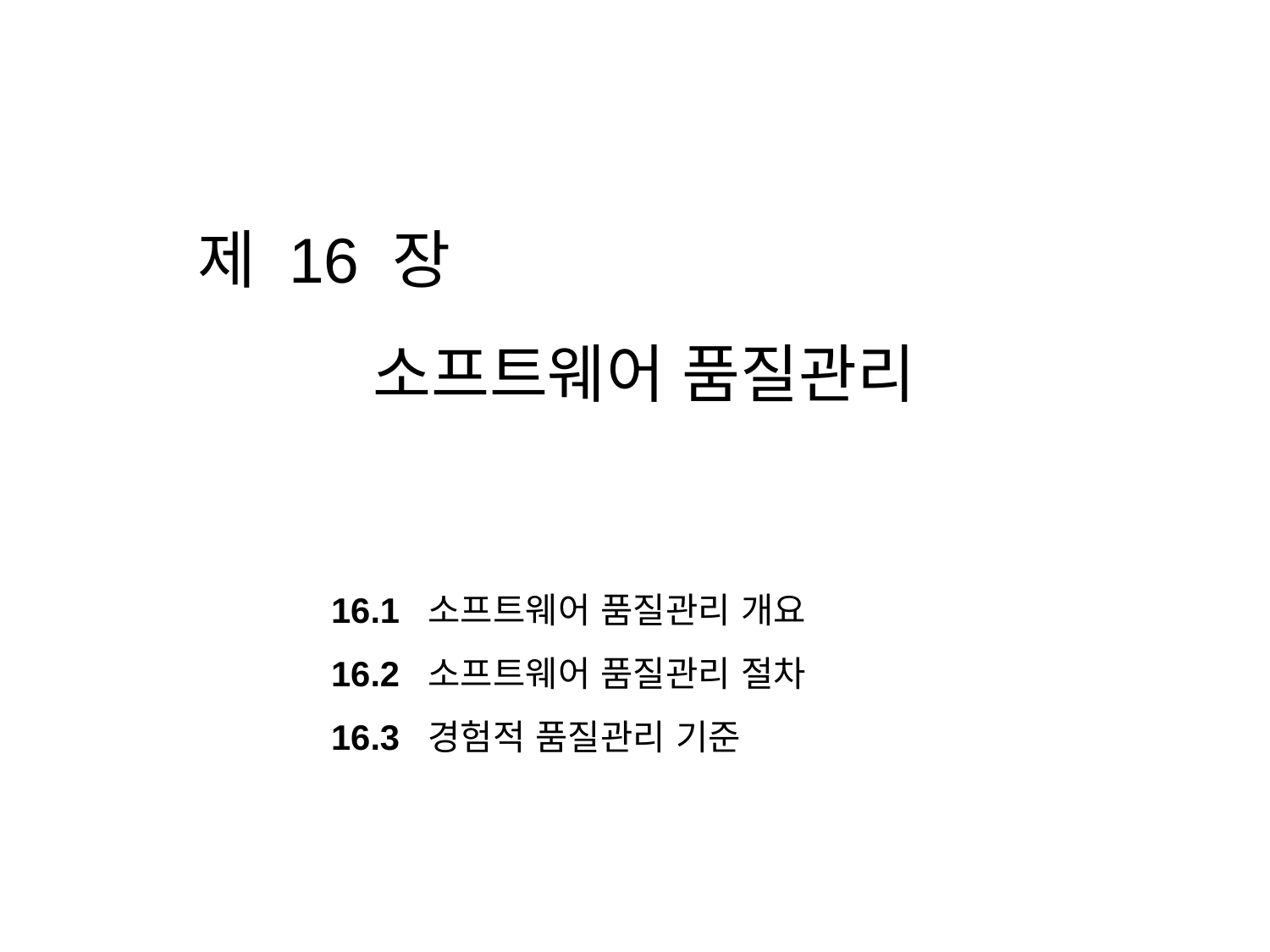

16.1  소프트웨어 품질관리 개요
16.2  소프트웨어 품질관리 절차
16.3  경험적 품질관리 기준
Chapter 16
소프트웨어 품질관리